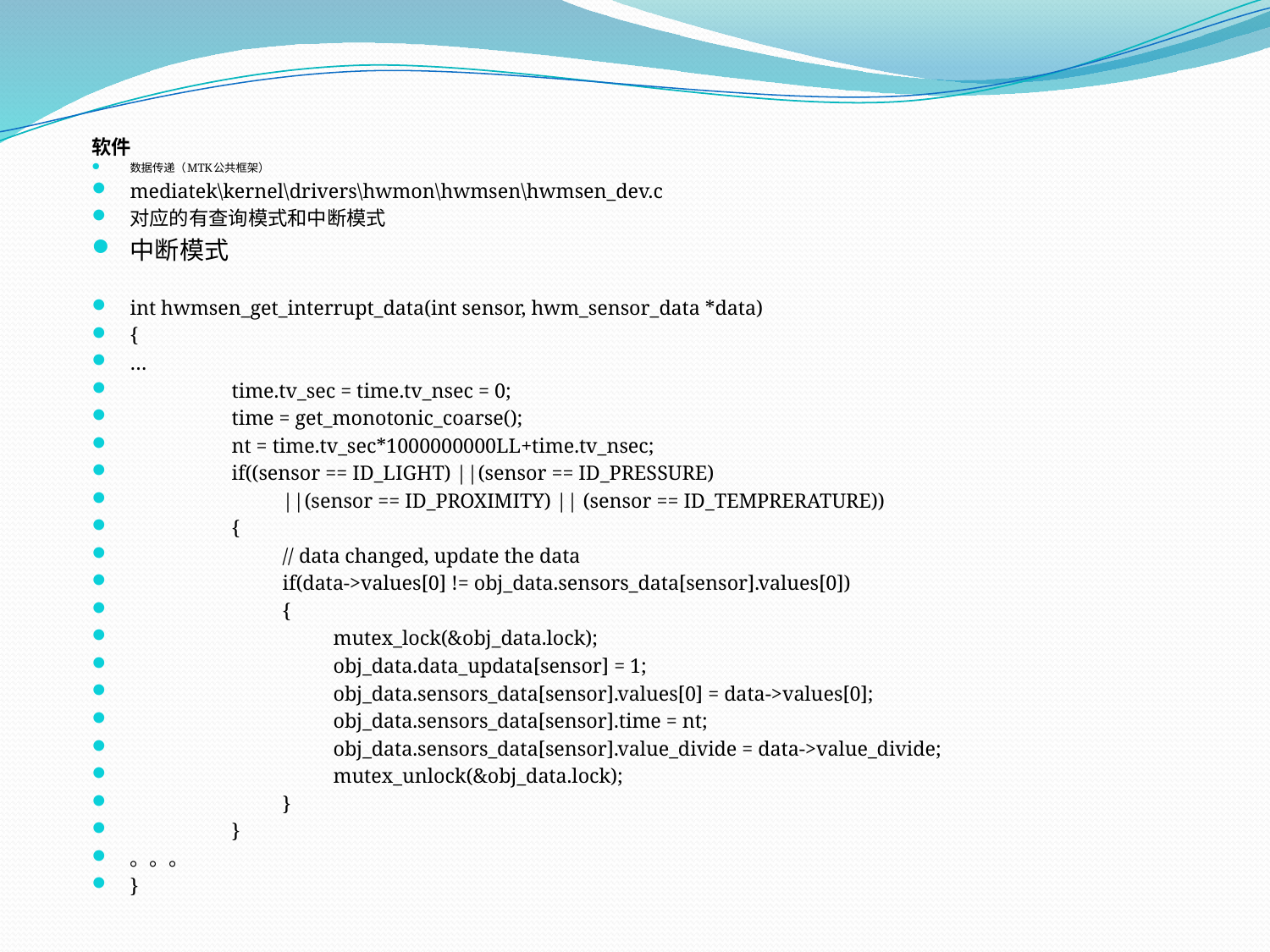

软件
数据传递（MTK公共框架）
mediatek\kernel\drivers\hwmon\hwmsen\hwmsen_dev.c
对应的有查询模式和中断模式
中断模式

int hwmsen_get_interrupt_data(int sensor, hwm_sensor_data *data)
{
…
		time.tv_sec = time.tv_nsec = 0;
		time = get_monotonic_coarse();
		nt = time.tv_sec*1000000000LL+time.tv_nsec;
		if((sensor == ID_LIGHT) ||(sensor == ID_PRESSURE)
			||(sensor == ID_PROXIMITY) || (sensor == ID_TEMPRERATURE))
		{
			// data changed, update the data
			if(data->values[0] != obj_data.sensors_data[sensor].values[0])
			{
				mutex_lock(&obj_data.lock);
				obj_data.data_updata[sensor] = 1;
				obj_data.sensors_data[sensor].values[0] = data->values[0];
				obj_data.sensors_data[sensor].time = nt;
				obj_data.sensors_data[sensor].value_divide = data->value_divide;
				mutex_unlock(&obj_data.lock);
			}
		}
。。。
}